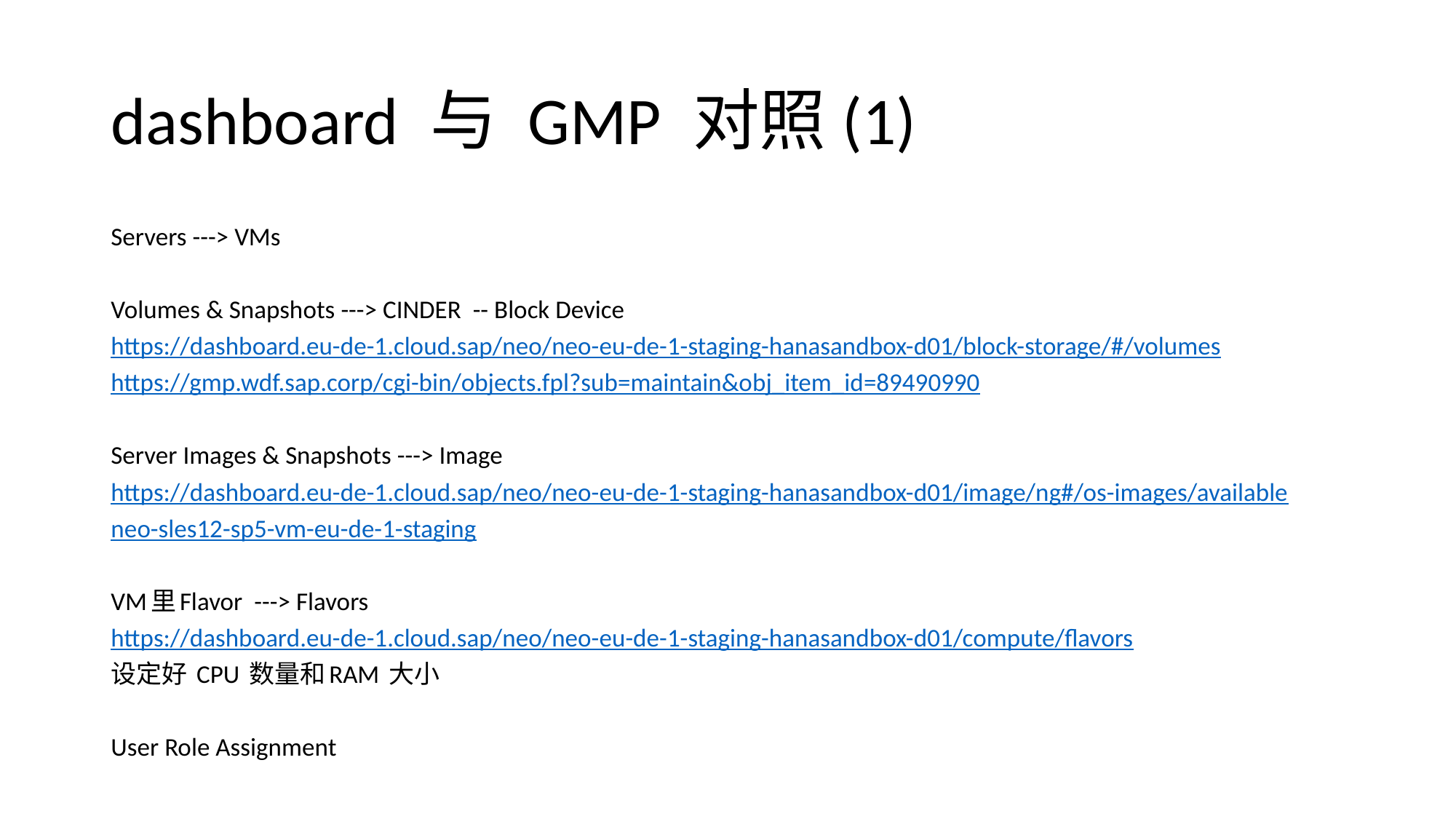

# dashboard 与 GMP 对照(1)
Servers ---> VMs

Volumes & Snapshots ---> CINDER  -- Block Device
https://dashboard.eu-de-1.cloud.sap/neo/neo-eu-de-1-staging-hanasandbox-d01/block-storage/#/volumes
https://gmp.wdf.sap.corp/cgi-bin/objects.fpl?sub=maintain&obj_item_id=89490990

Server Images & Snapshots ---> Image
https://dashboard.eu-de-1.cloud.sap/neo/neo-eu-de-1-staging-hanasandbox-d01/image/ng#/os-images/available
neo-sles12-sp5-vm-eu-de-1-staging

VM里Flavor  ---> Flavors
https://dashboard.eu-de-1.cloud.sap/neo/neo-eu-de-1-staging-hanasandbox-d01/compute/flavors
设定好 CPU 数量和RAM 大小

User Role Assignment